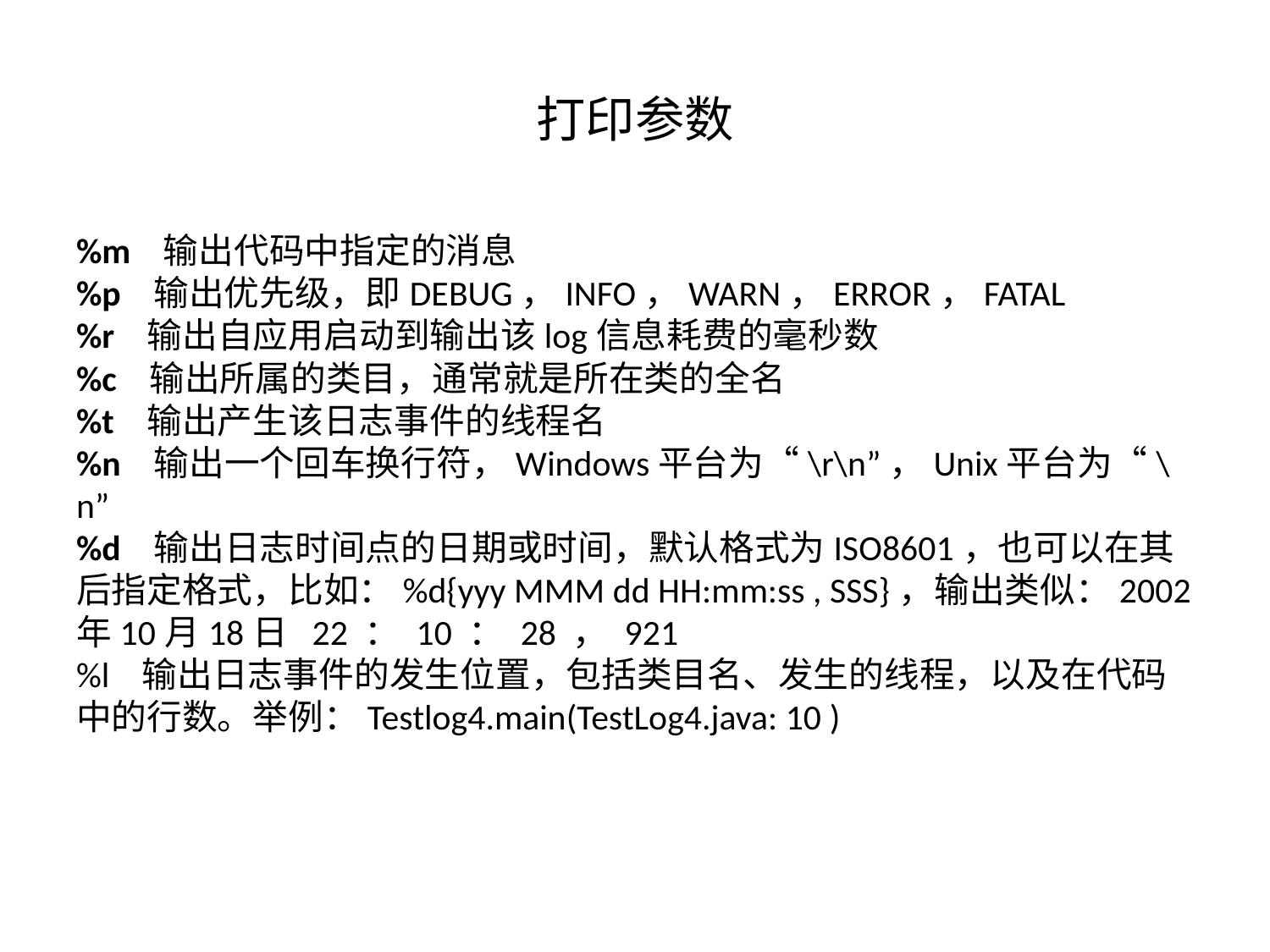

# 打印参数
%m   输出代码中指定的消息
%p   输出优先级，即DEBUG，INFO，WARN，ERROR，FATAL 
%r   输出自应用启动到输出该log信息耗费的毫秒数 
%c   输出所属的类目，通常就是所在类的全名 
%t   输出产生该日志事件的线程名 
%n   输出一个回车换行符，Windows平台为“\r\n”，Unix平台为“\n” 
%d   输出日志时间点的日期或时间，默认格式为ISO8601，也可以在其后指定格式，比如：%d{yyy MMM dd HH:mm:ss , SSS}，输出类似：2002年10月18日  22 ： 10 ： 28 ， 921  
%l   输出日志事件的发生位置，包括类目名、发生的线程，以及在代码中的行数。举例：Testlog4.main(TestLog4.java: 10 )